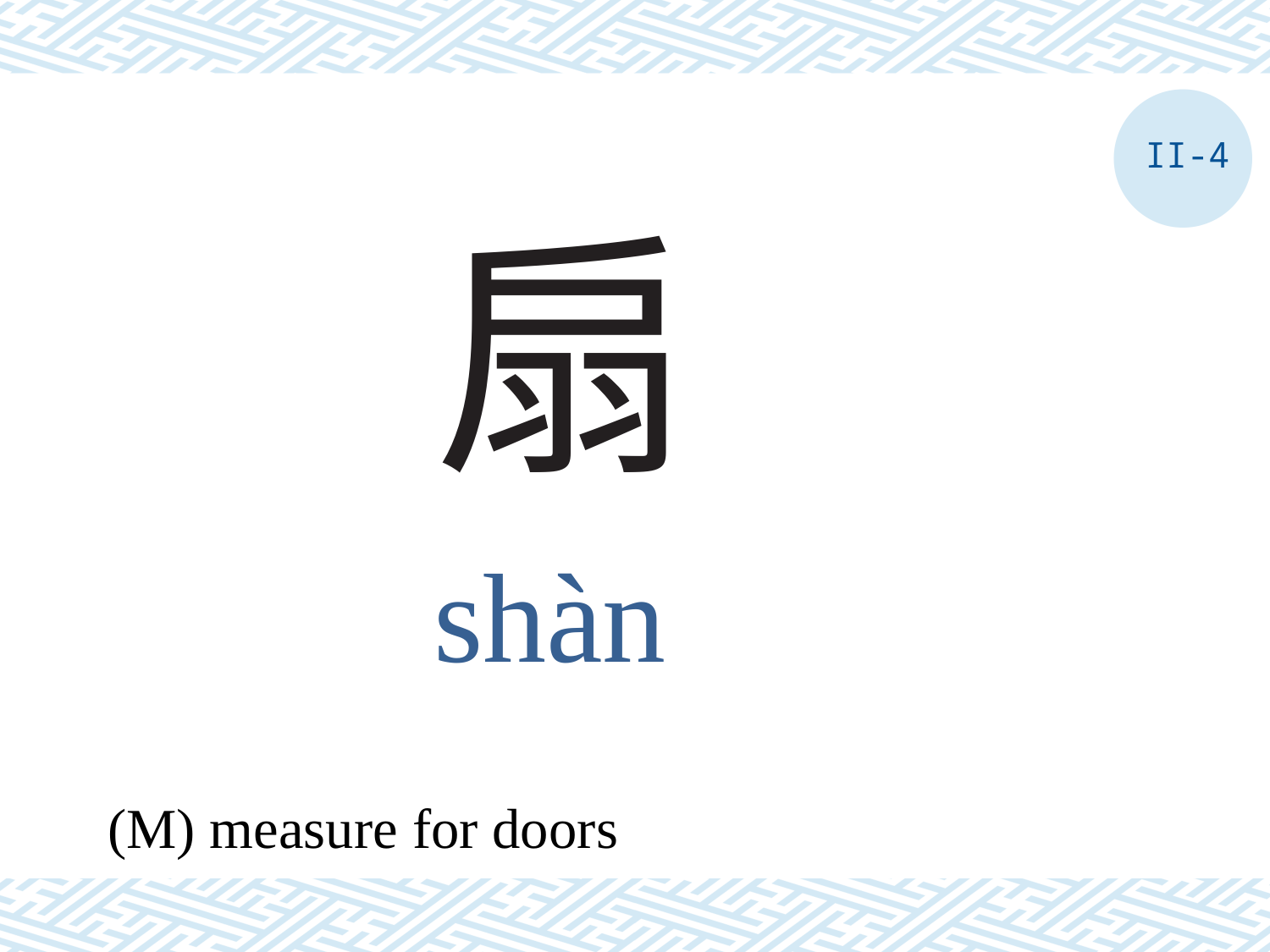

II-4

# 扇
shàn
(M) measure for doors